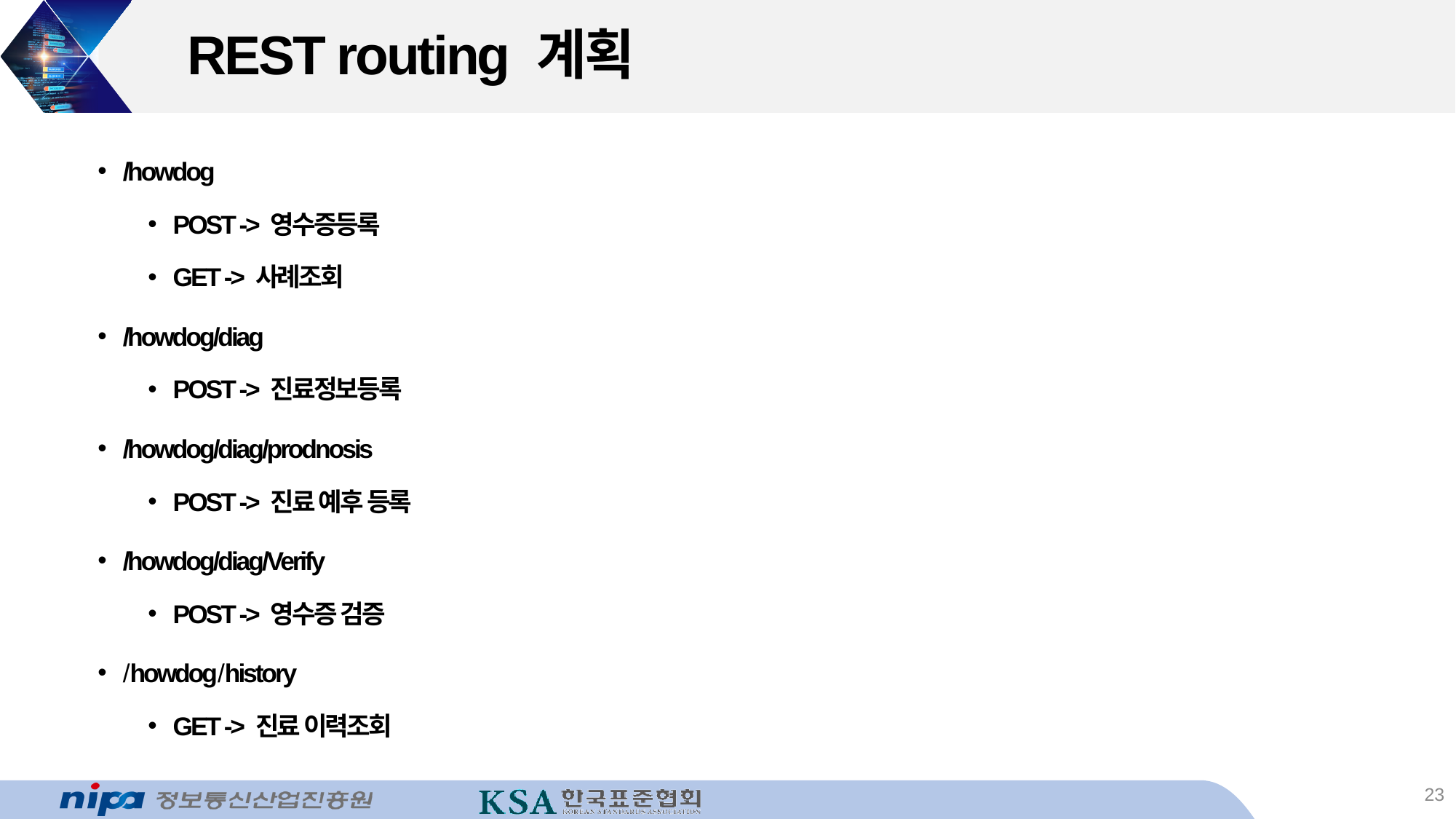

# REST routing 계획
/howdog
POST -> 영수증등록
GET -> 사례조회
/howdog/diag
POST -> 진료정보등록
/howdog/diag/prodnosis
POST -> 진료 예후 등록
/howdog/diag/Verify
POST -> 영수증 검증
/howdog/history
GET -> 진료 이력조회
23